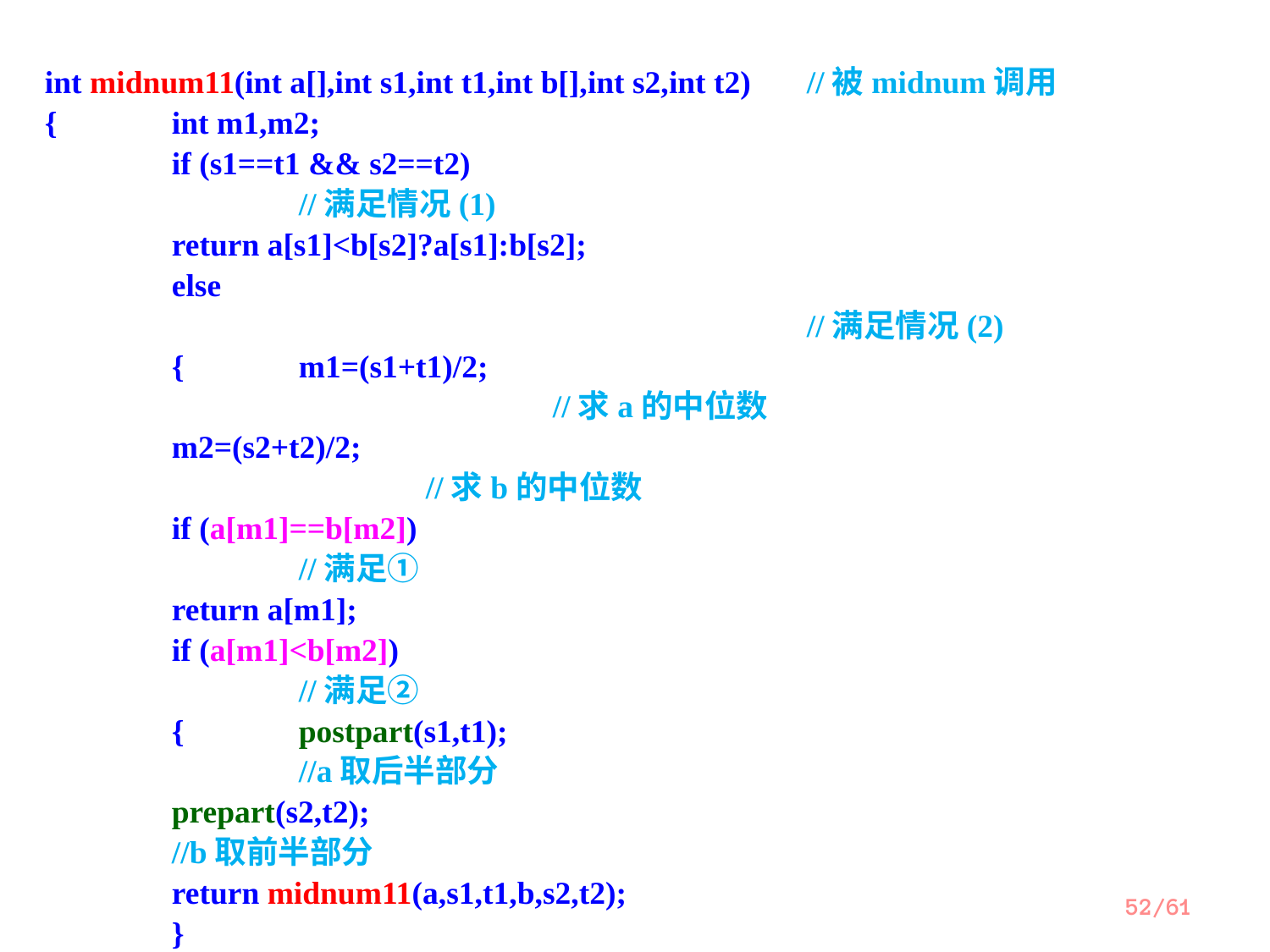

int midnum11(int a[],int s1,int t1,int b[],int s2,int t2) 	//被midnum调用
{   	int m1,m2;
    	if (s1==t1 && s2==t2) 								//满足情况(1)
          	return a[s1]<b[s2]?a[s1]:b[s2];
    	else														//满足情况(2)
    	{	m1=(s1+t1)/2; 										//求a的中位数
         	m2=(s2+t2)/2; 										//求b的中位数
         	if (a[m1]==b[m2])									//满足①
              	return a[m1];
         	if (a[m1]<b[m2]) 									//满足②
         	{	postpart(s1,t1); 								//a取后半部分
              	prepart(s2,t2); 								//b取前半部分
              	return midnum11(a,s1,t1,b,s2,t2);
         	}
         	else													//满足③
         	{	prepart(s1,t1);									//a取前半部分
              	postpart(s2,t2);								//b取后半部分
              	return midnum11(a,s1,t1,b,s2,t2);
         	}
    	}
}
52/61